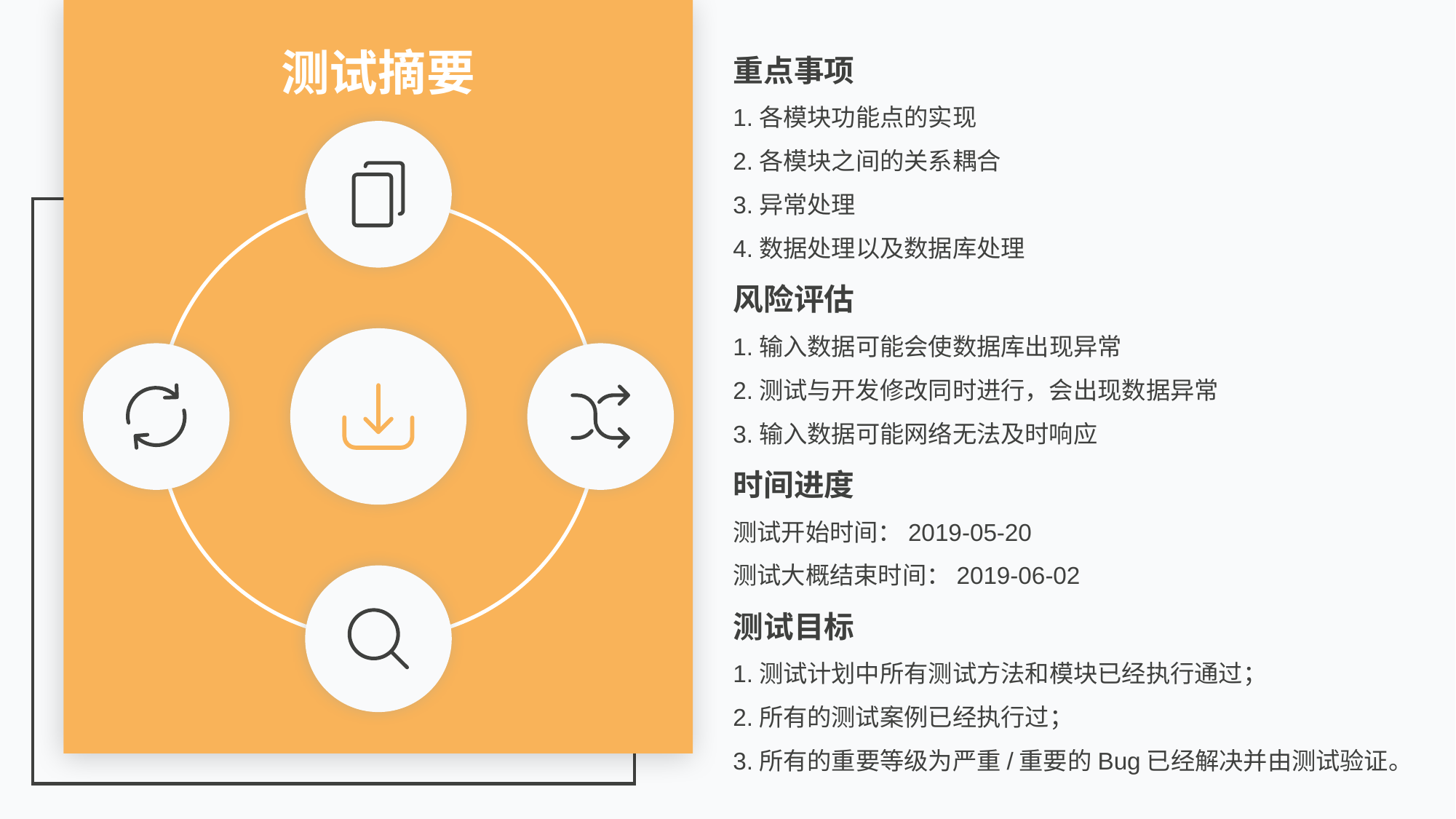

重点事项
1.各模块功能点的实现
2.各模块之间的关系耦合
3.异常处理
4.数据处理以及数据库处理
风险评估
1.输入数据可能会使数据库出现异常
2.测试与开发修改同时进行，会出现数据异常
3.输入数据可能网络无法及时响应
时间进度
测试开始时间：2019-05-20
测试大概结束时间：2019-06-02
测试目标
1.测试计划中所有测试方法和模块已经执行通过；
2.所有的测试案例已经执行过；
3.所有的重要等级为严重/重要的Bug已经解决并由测试验证。
测试摘要